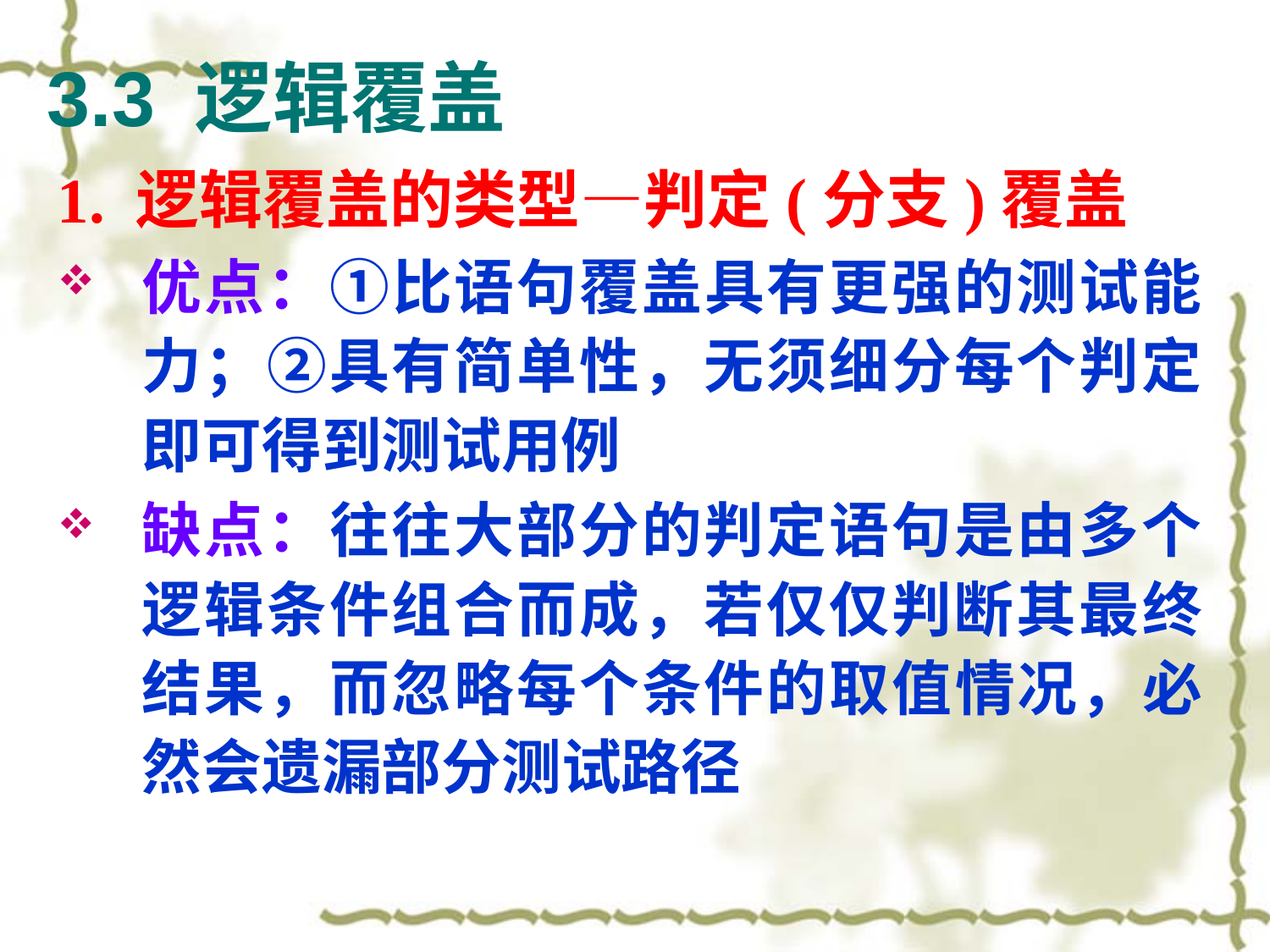

# 3.3 逻辑覆盖
1. 逻辑覆盖的类型—判定(分支)覆盖
优点：①比语句覆盖具有更强的测试能力；②具有简单性，无须细分每个判定即可得到测试用例
缺点：往往大部分的判定语句是由多个逻辑条件组合而成，若仅仅判断其最终结果，而忽略每个条件的取值情况，必然会遗漏部分测试路径